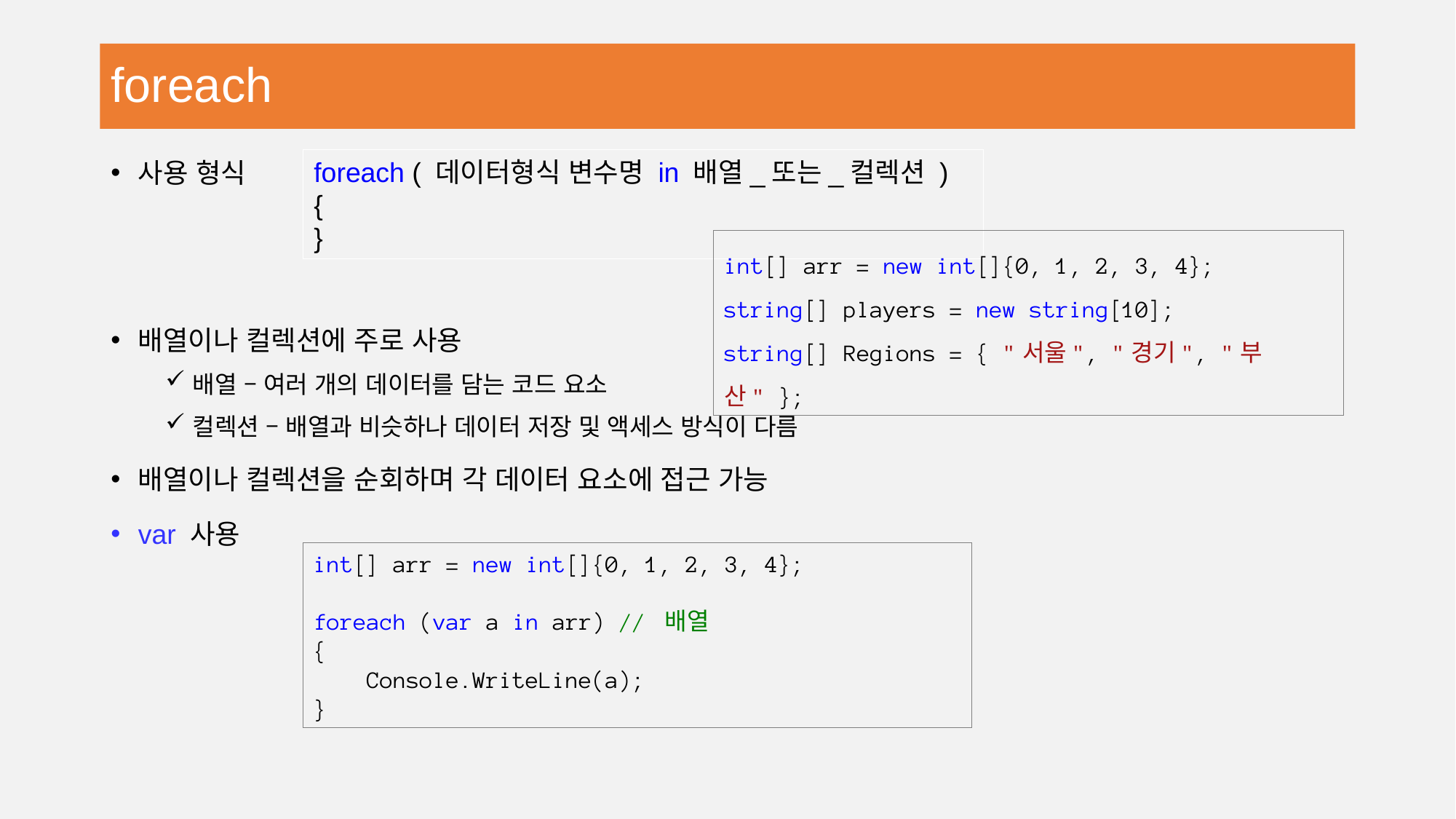

# foreach
사용 형식

배열이나 컬렉션에 주로 사용
배열 – 여러 개의 데이터를 담는 코드 요소
컬렉션 – 배열과 비슷하나 데이터 저장 및 액세스 방식이 다름
배열이나 컬렉션을 순회하며 각 데이터 요소에 접근 가능
var 사용

foreach ( 데이터형식 변수명 in 배열_또는_컬렉션 )
{
}
int[] arr = new int[]{0, 1, 2, 3, 4};
string[] players = new string[10];
string[] Regions = { "서울", "경기", "부산" };
int[] arr = new int[]{0, 1, 2, 3, 4};

foreach (var a in arr) // 배열
{
    Console.WriteLine(a);
}